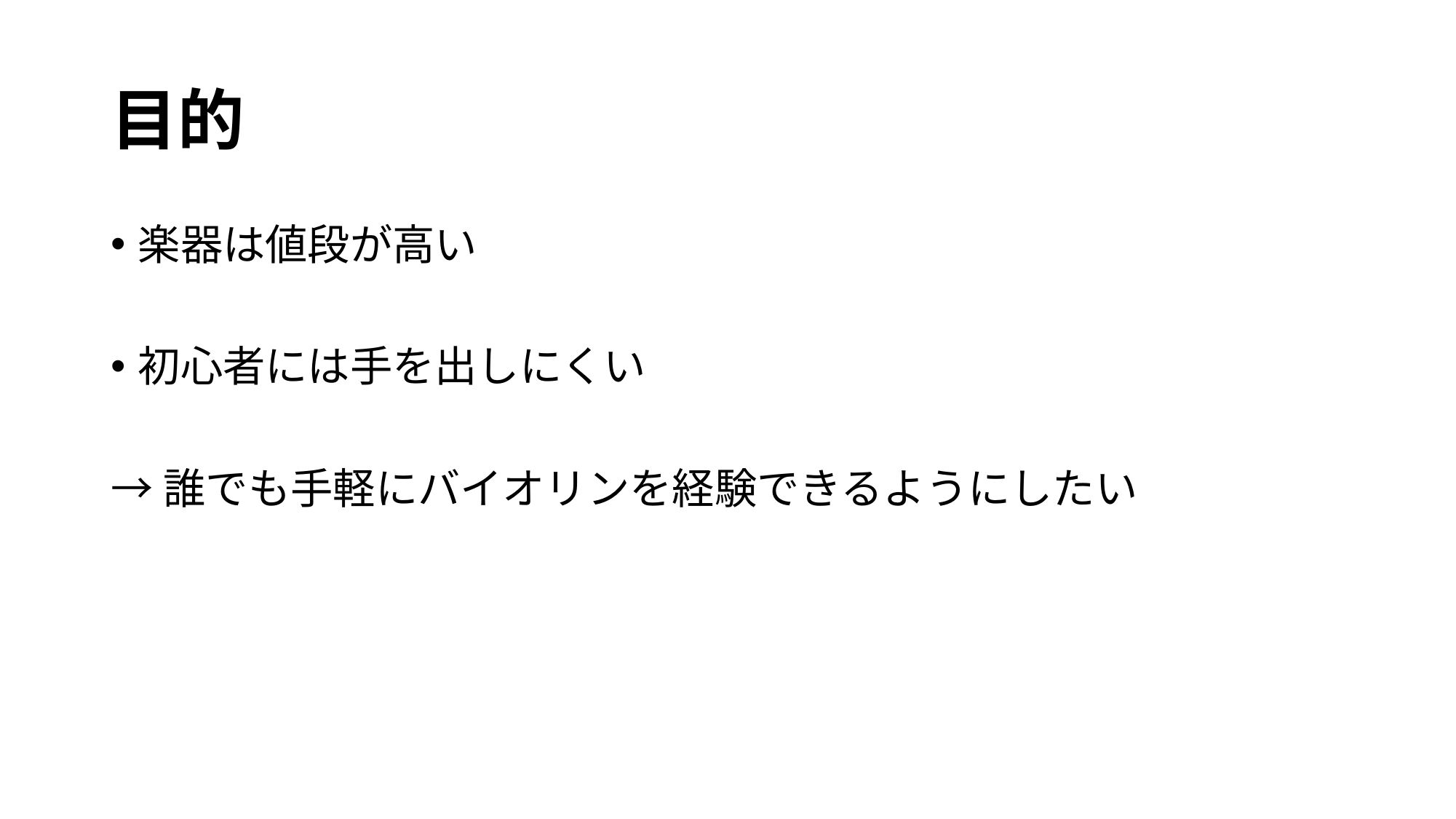

# 目的
楽器は値段が高い

初心者には手を出しにくい

→誰でも手軽にバイオリンを経験できるようにしたい